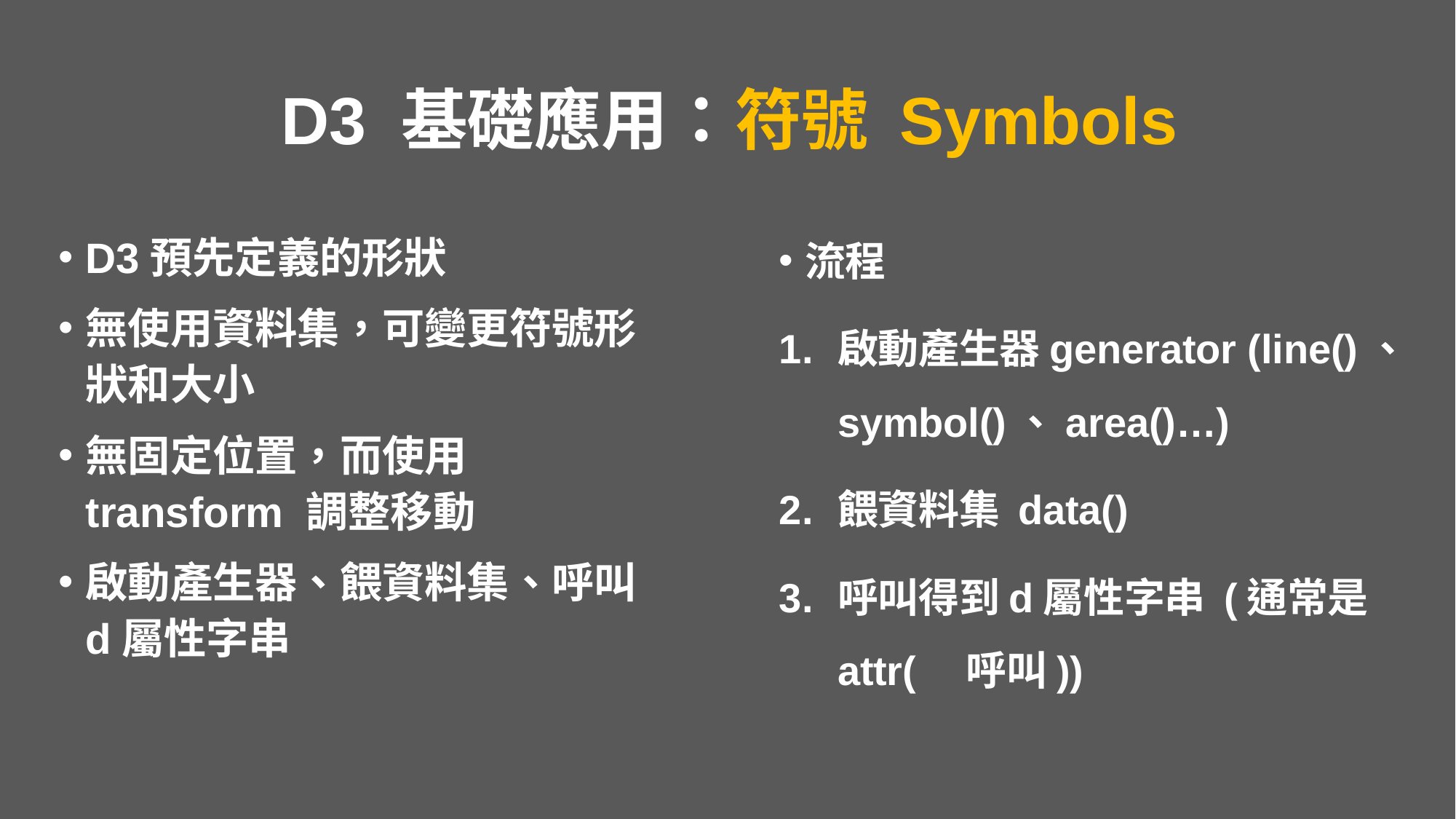

# D3 基礎應用：符號 Symbols
流程
啟動產生器generator (line()、symbol()、area()…)
餵資料集 data()
呼叫得到d屬性字串 (通常是attr(　呼叫))

D3預先定義的形狀
無使用資料集，可變更符號形狀和大小
無固定位置，而使用transform 調整移動
啟動產生器、餵資料集、呼叫d屬性字串